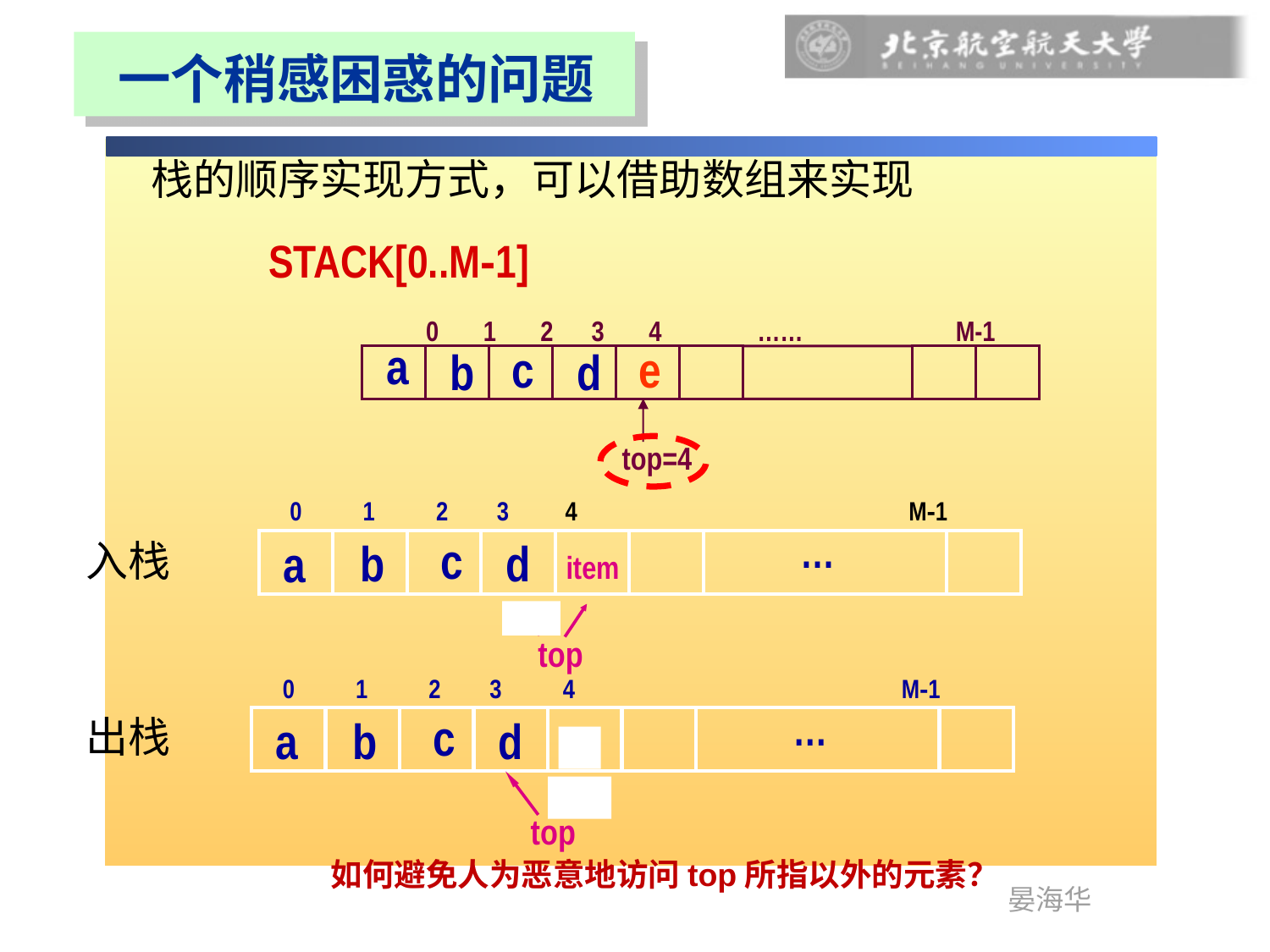

一个稍感困惑的问题
栈的顺序实现方式，可以借助数组来实现
STACK[0..M-1]
0       1       2      3       4               ……                        M-1

a
c
e
b
d

top=4

0          1          2        3         4                                                      M-1
…
c
b
d
a

top
入栈
item

0          1          2        3          4                                                     M-1
…
c
e
b
d
a

top
出栈

如何避免人为恶意地访问top所指以外的元素？